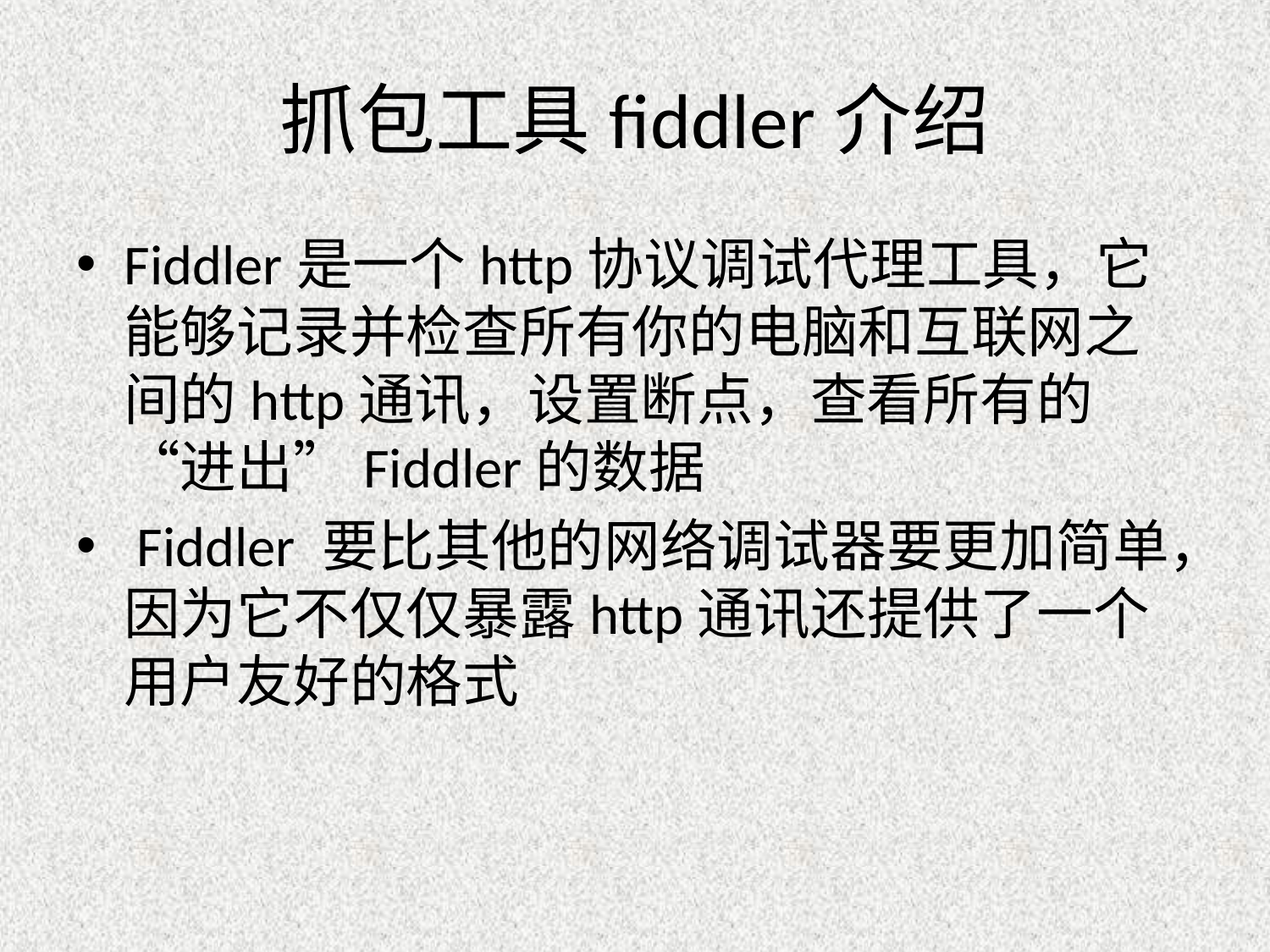

# 抓包工具fiddler介绍
Fiddler是一个http协议调试代理工具，它能够记录并检查所有你的电脑和互联网之间的http通讯，设置断点，查看所有的“进出”Fiddler的数据
 Fiddler 要比其他的网络调试器要更加简单，因为它不仅仅暴露http通讯还提供了一个用户友好的格式